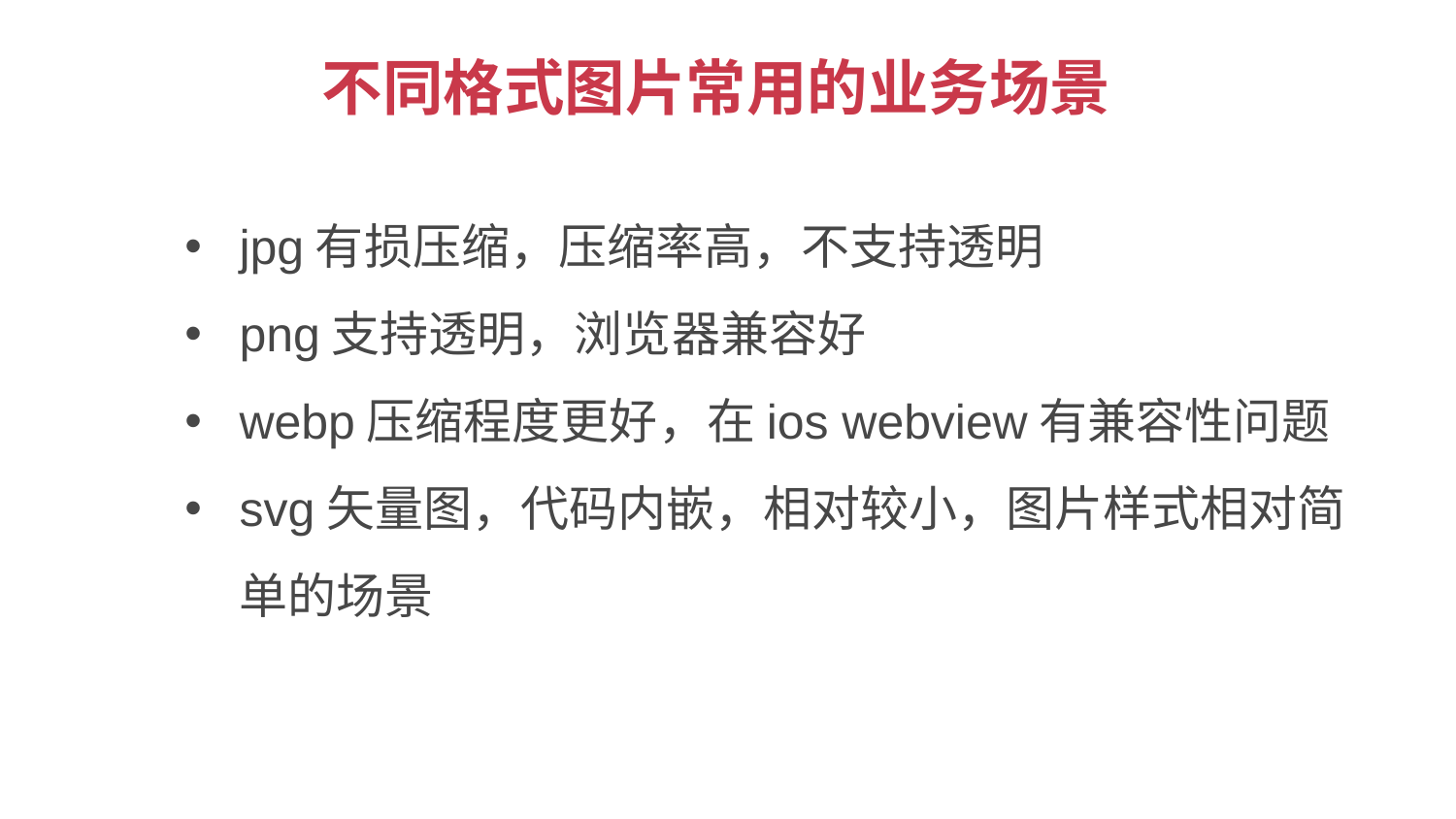

不同格式图片常用的业务场景
jpg有损压缩，压缩率高，不支持透明
png支持透明，浏览器兼容好
webp压缩程度更好，在ios webview有兼容性问题
svg矢量图，代码内嵌，相对较小，图片样式相对简单的场景